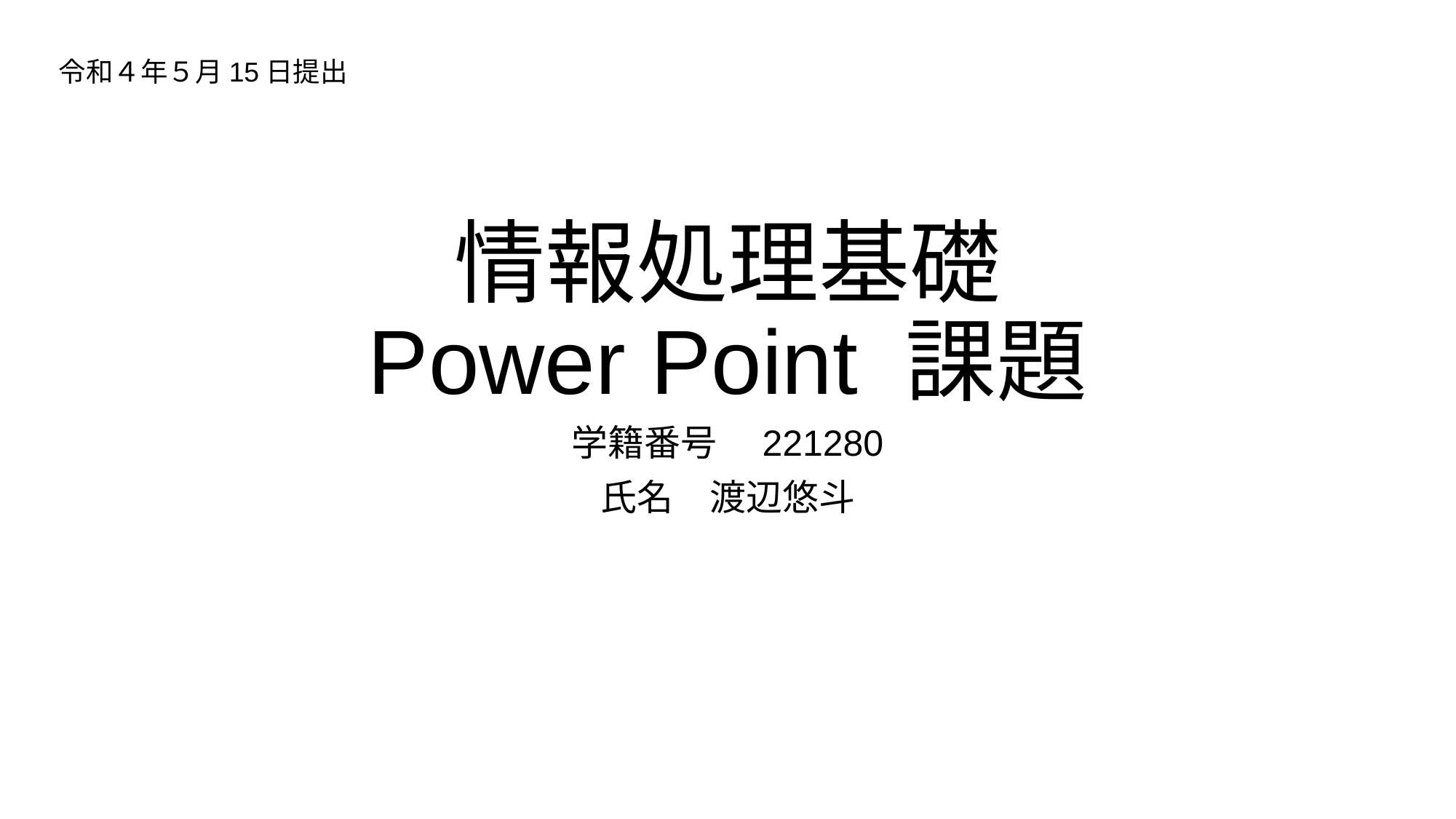

令和４年５月15日提出
# 情報処理基礎 Power Point 課題
学籍番号　221280
氏名　渡辺悠斗